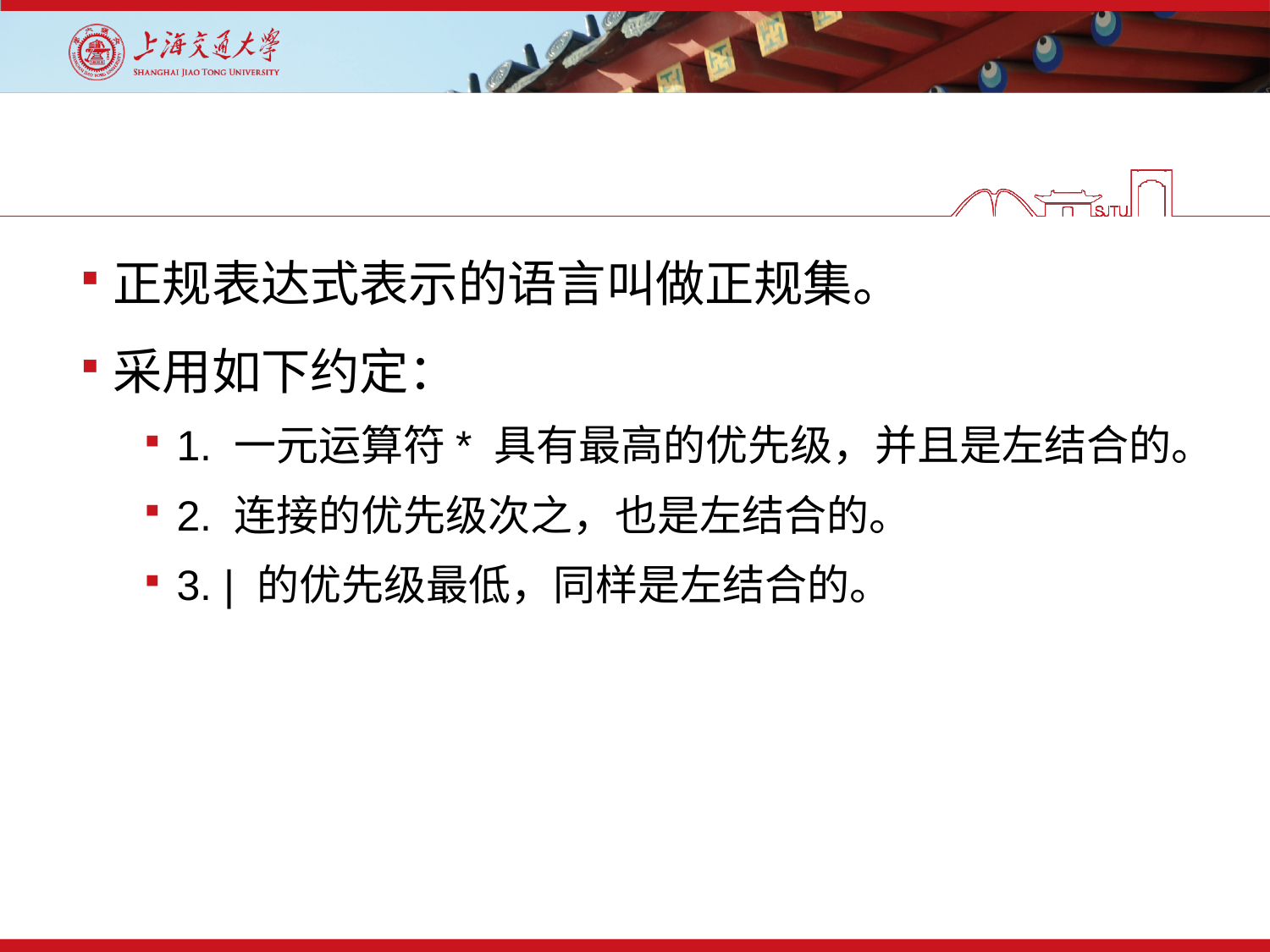

#
正规表达式表示的语言叫做正规集。
采用如下约定：
1. 一元运算符* 具有最高的优先级，并且是左结合的。
2. 连接的优先级次之，也是左结合的。
3. | 的优先级最低，同样是左结合的。